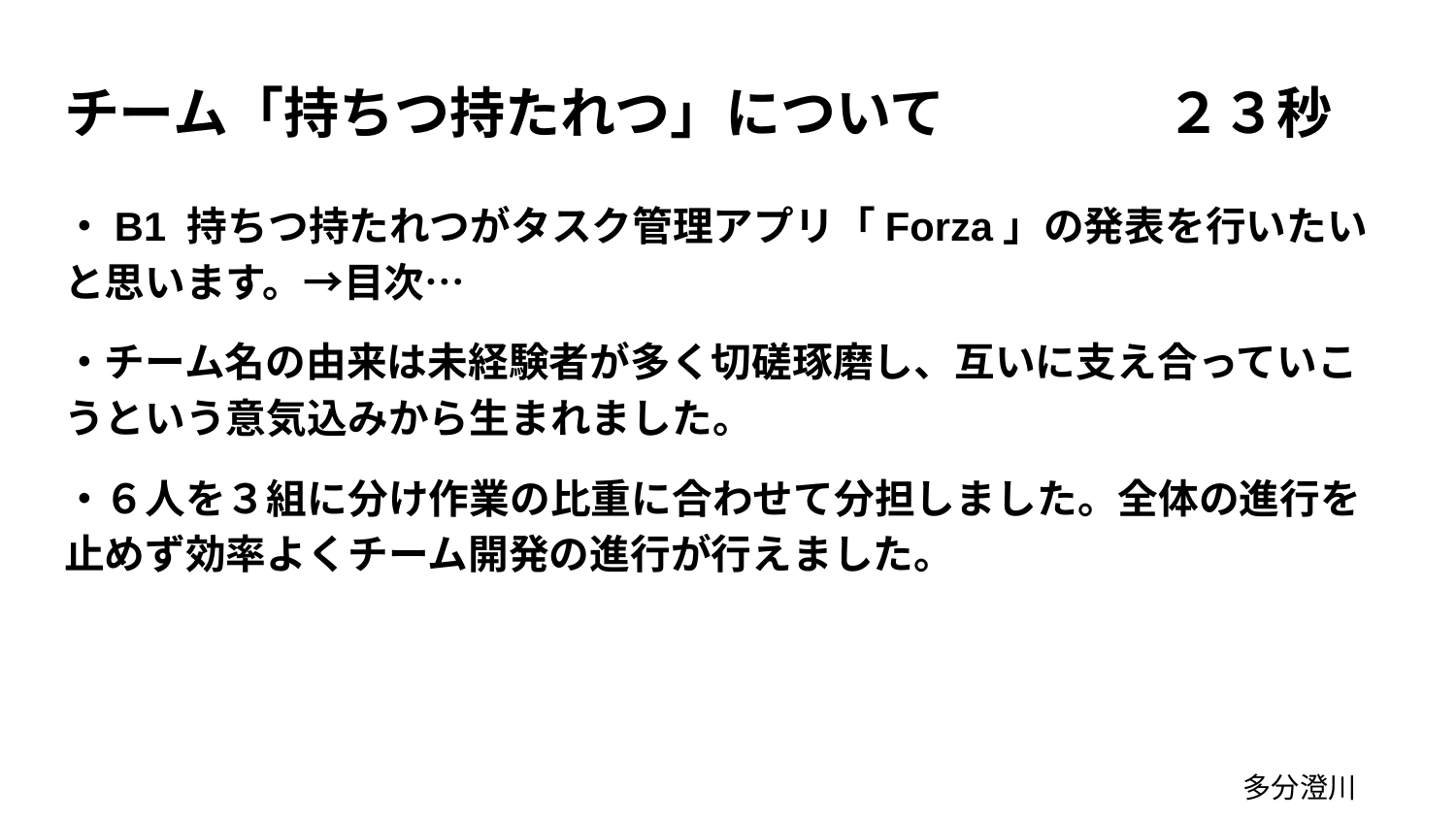

# チーム「持ちつ持たれつ」について　　　　２３秒
・B1 持ちつ持たれつがタスク管理アプリ「Forza」の発表を行いたいと思います。→目次…
・チーム名の由来は未経験者が多く切磋琢磨し、互いに支え合っていこうという意気込みから生まれました。
・６人を３組に分け作業の比重に合わせて分担しました。全体の進行を止めず効率よくチーム開発の進行が行えました。
多分澄川